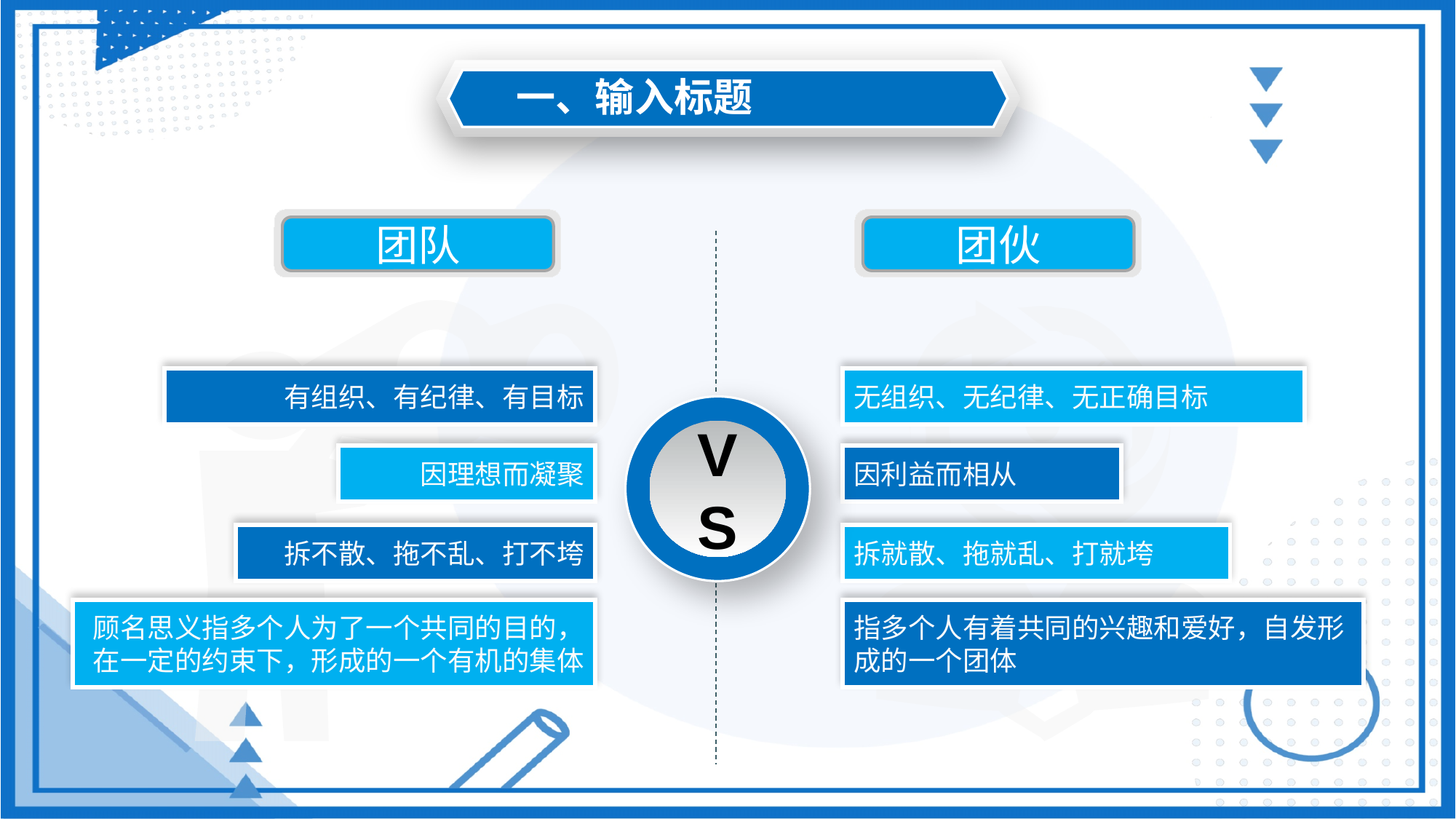

一、输入标题

团队

团伙

有组织、有纪律、有目标
无组织、无纪律、无正确目标

VS
因理想而凝聚
因利益而相从
拆不散、拖不乱、打不垮
拆就散、拖就乱、打就垮
顾名思义指多个人为了一个共同的目的，在一定的约束下，形成的一个有机的集体
指多个人有着共同的兴趣和爱好，自发形成的一个团体